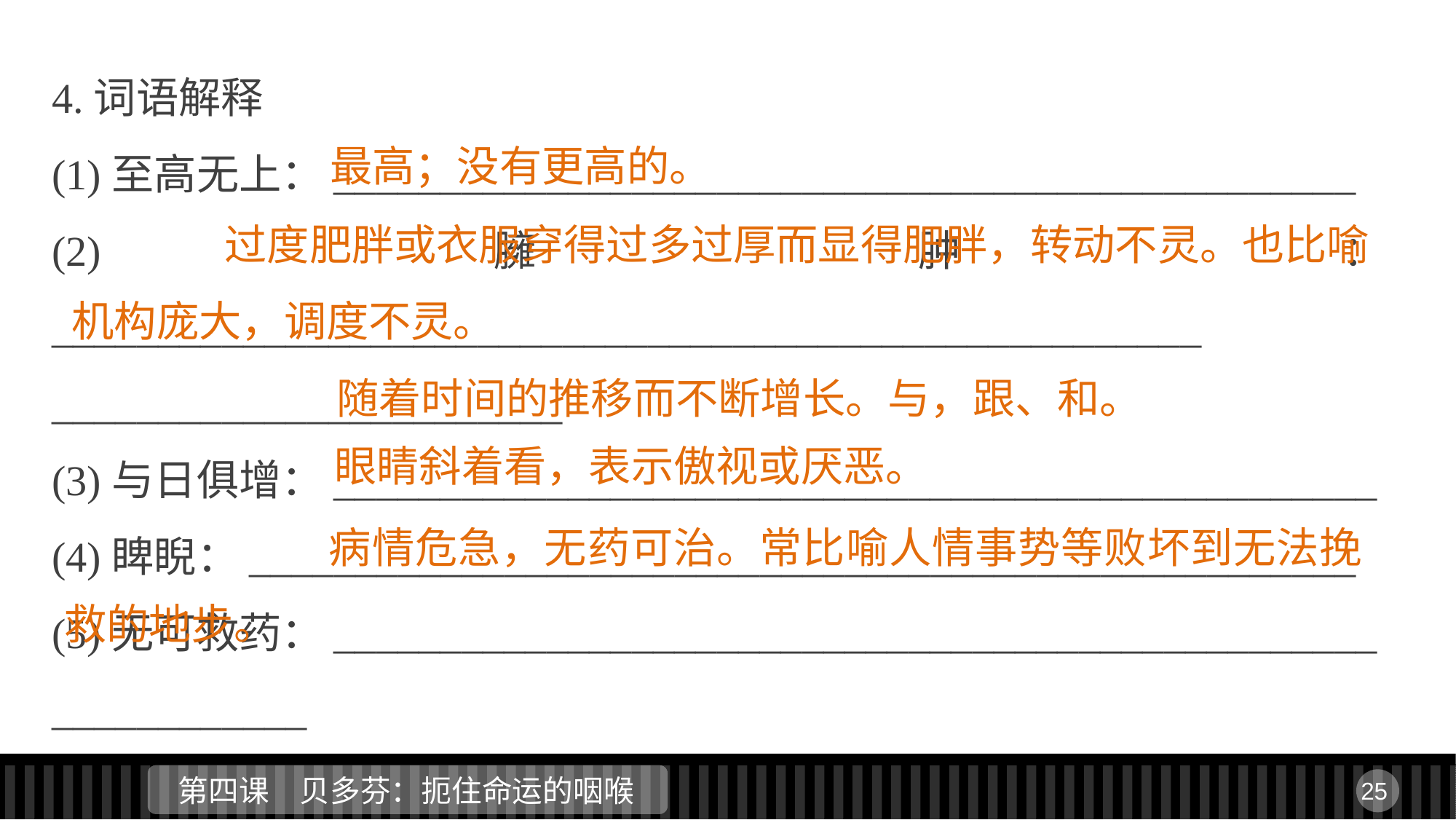

4.词语解释
(1)至高无上：________________________________________________
(2)臃肿：______________________________________________________
________________________
(3)与日俱增：_________________________________________________
(4)睥睨：____________________________________________________
(5)无可救药：_________________________________________________
____________
最高；没有更高的。
               过度肥胖或衣服穿得过多过厚而显得肥胖，转动不灵。也比喻机构庞大，调度不灵。
随着时间的推移而不断增长。与，跟、和。
眼睛斜着看，表示傲视或厌恶。
                         病情危急，无药可治。常比喻人情事势等败坏到无法挽救的地步。